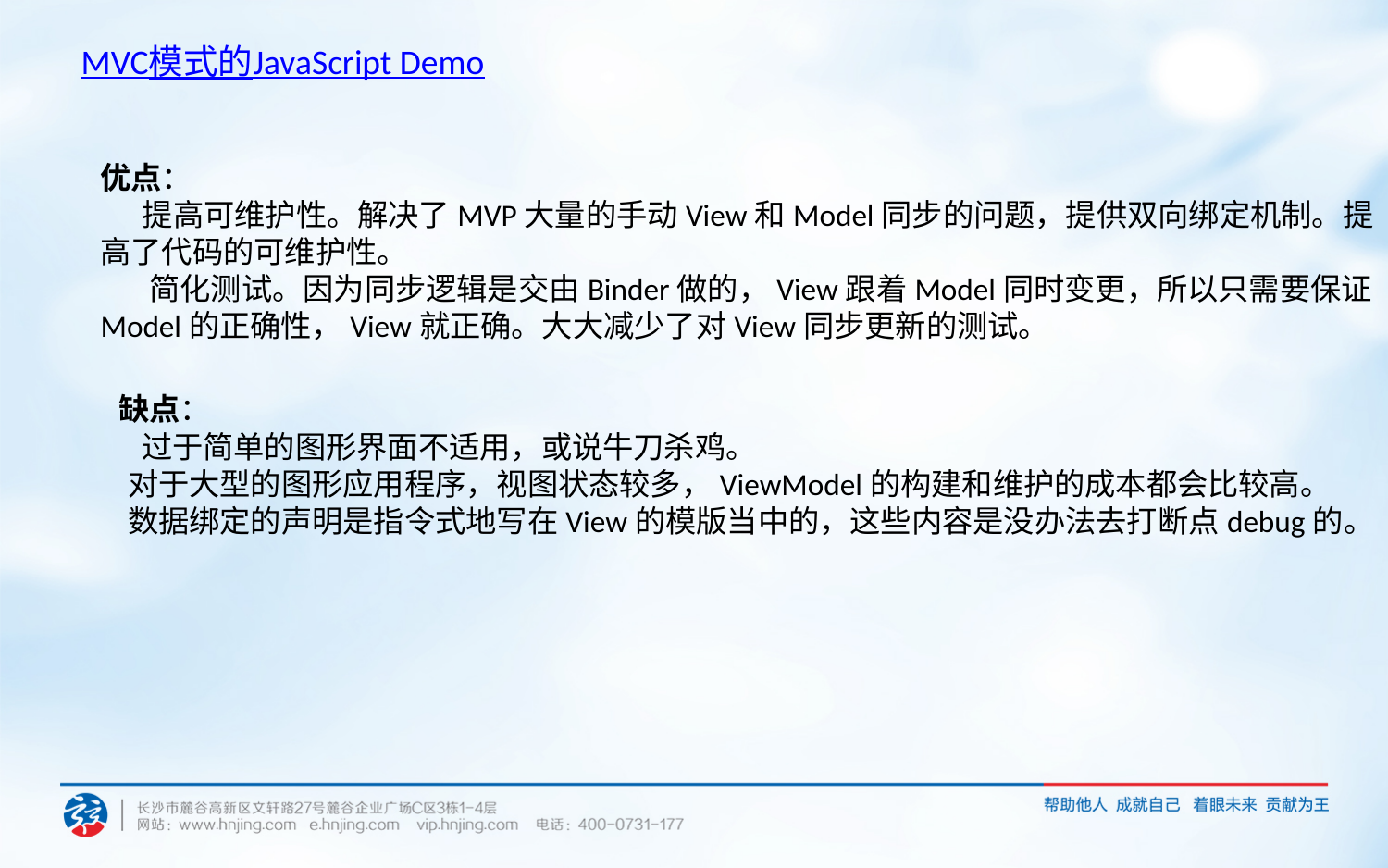

MVC模式的JavaScript Demo
优点：
     提高可维护性。解决了MVP大量的手动View和Model同步的问题，提供双向绑定机制。提高了代码的可维护性。
      简化测试。因为同步逻辑是交由Binder做的，View跟着Model同时变更，所以只需要保证Model的正确性，View就正确。大大减少了对View同步更新的测试。

    缺点：
        过于简单的图形界面不适用，或说牛刀杀鸡。
      对于大型的图形应用程序，视图状态较多，ViewModel的构建和维护的成本都会比较高。
      数据绑定的声明是指令式地写在View的模版当中的，这些内容是没办法去打断点debug的。